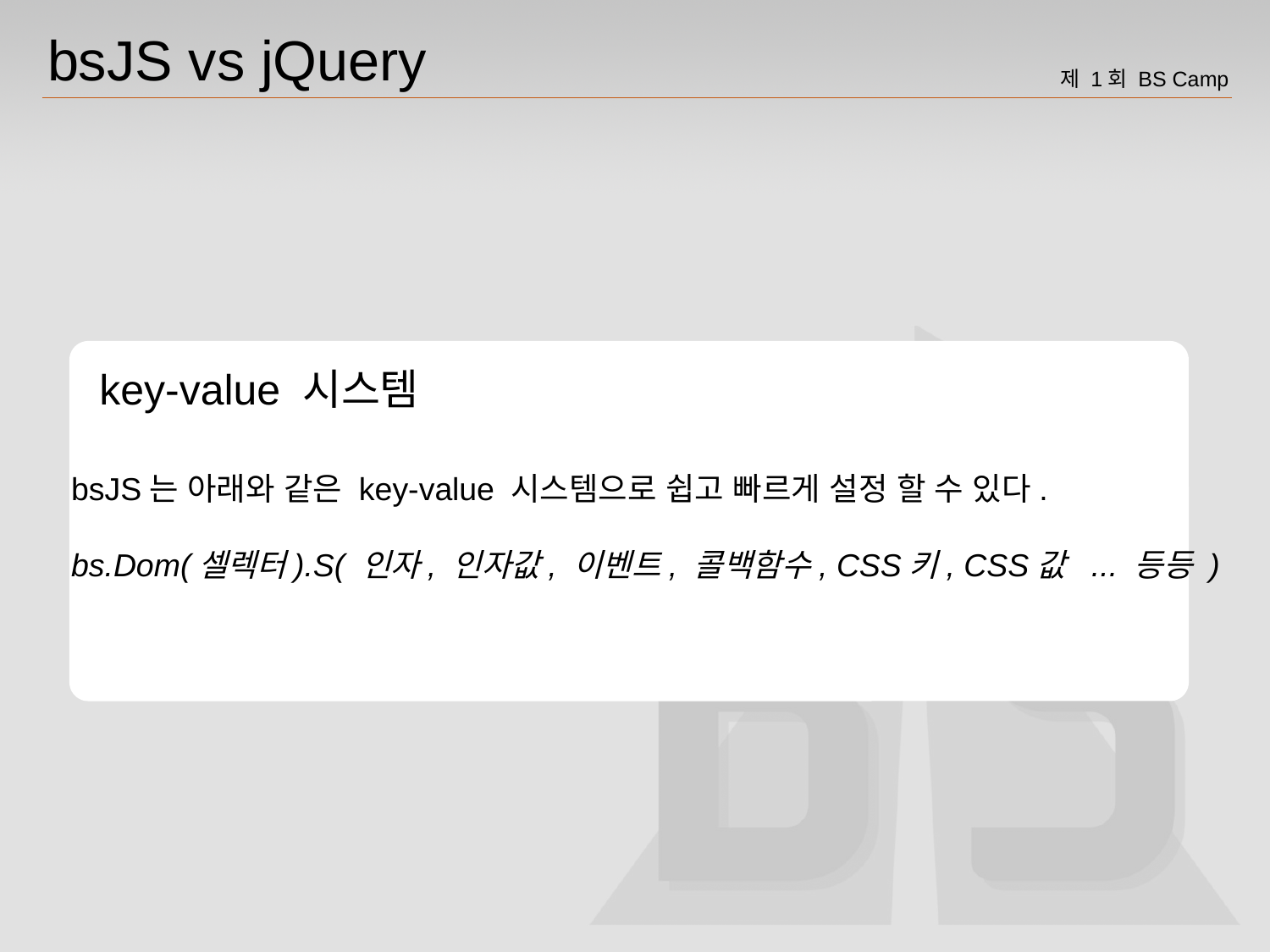

bsJS vs jQuery

key-value 시스템
bsJS는 아래와 같은 key-value 시스템으로 쉽고 빠르게 설정 할 수 있다.

bs.Dom(셀렉터).S( 인자, 인자값, 이벤트, 콜백함수, CSS키, CSS값  ... 등등 )